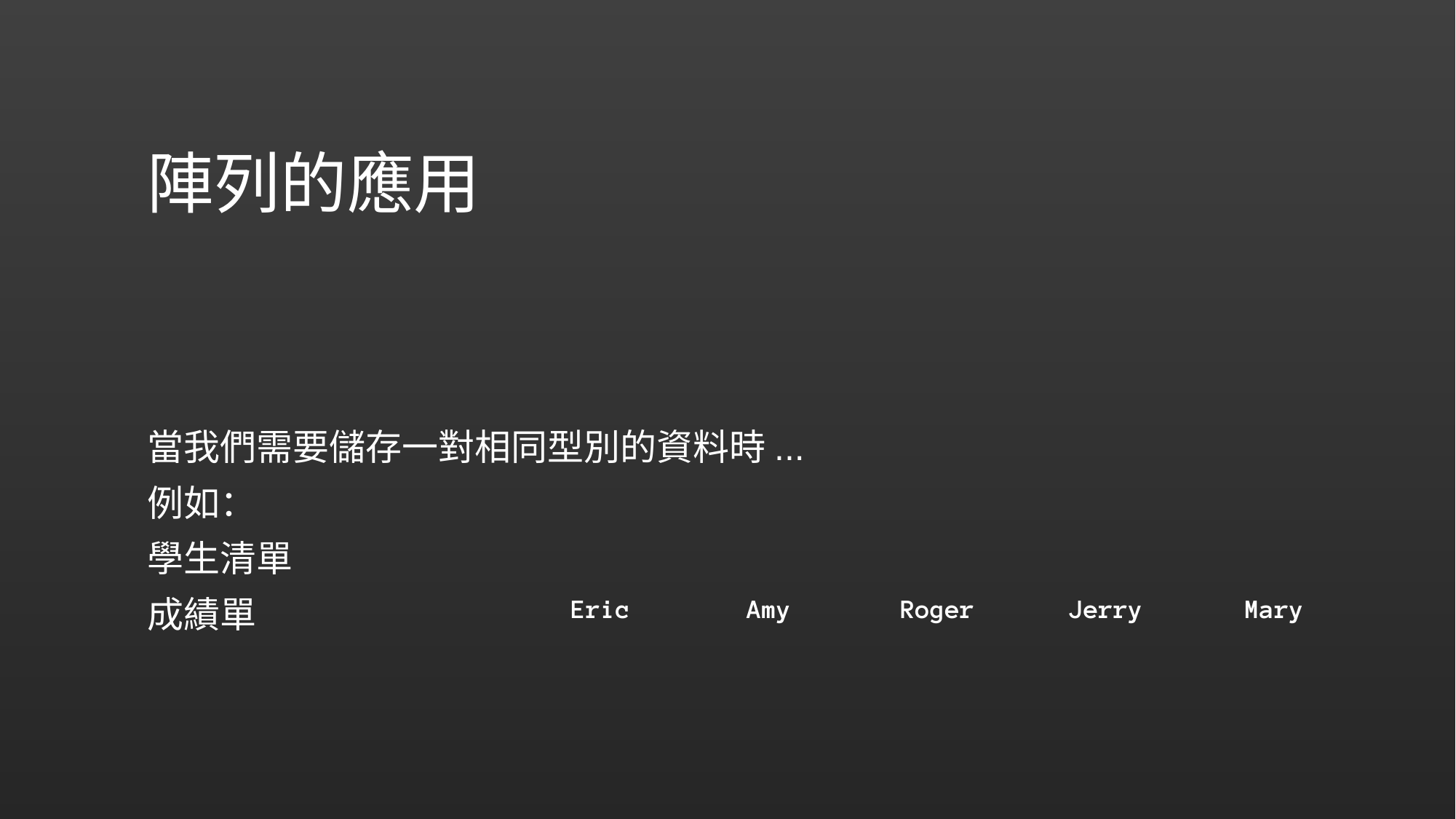

# 陣列的應用
當我們需要儲存一對相同型別的資料時...
例如：
學生清單
成績單
| Eric | Amy | Roger | Jerry | Mary |
| --- | --- | --- | --- | --- |